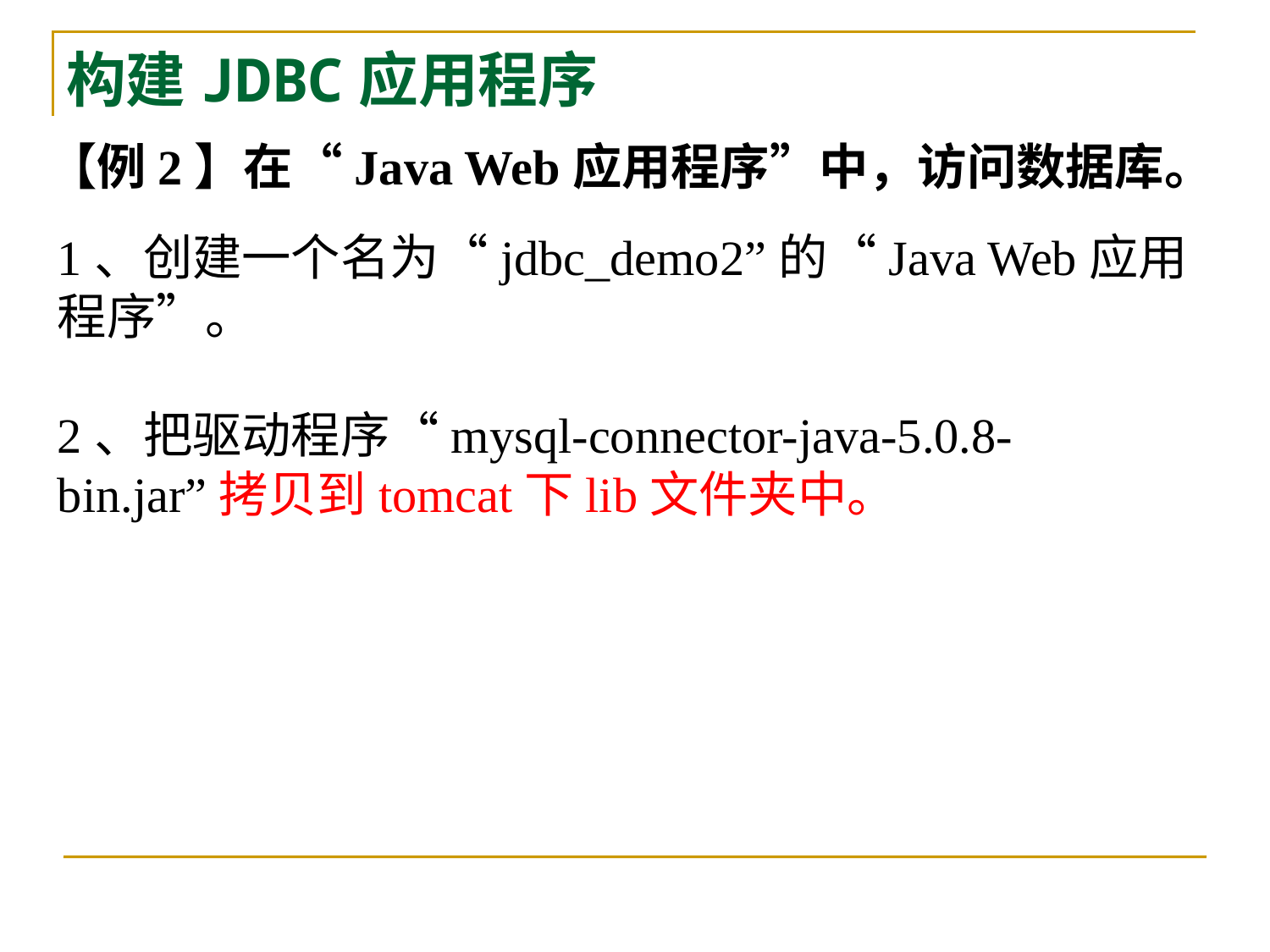

# 构建JDBC应用程序
【例2】在“Java Web应用程序”中，访问数据库。
1、创建一个名为“jdbc_demo2”的“Java Web应用程序”。

2、把驱动程序“mysql-connector-java-5.0.8-bin.jar”拷贝到tomcat下lib文件夹中。